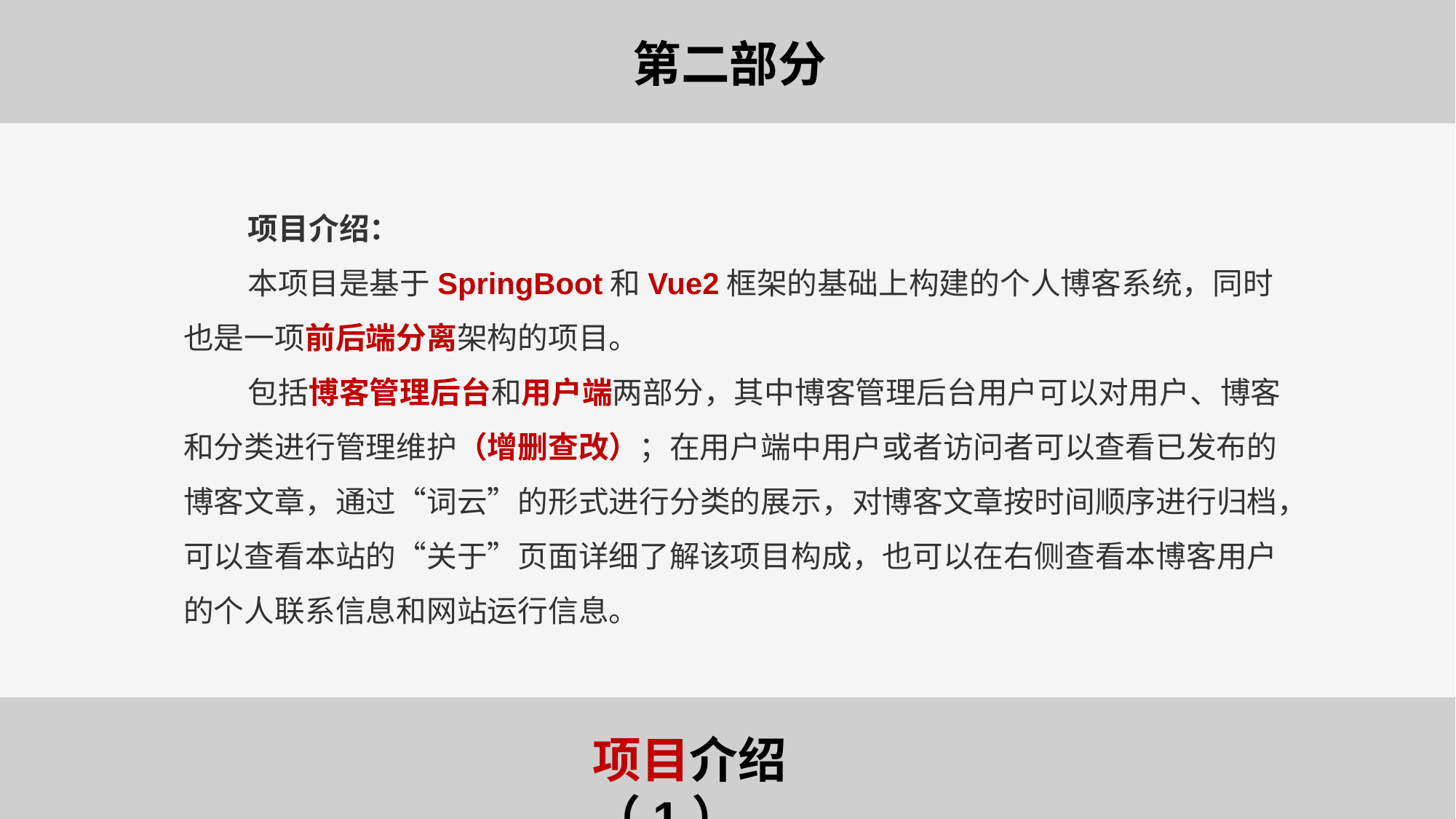

第二部分
项目介绍：
本项目是基于SpringBoot和Vue2框架的基础上构建的个人博客系统，同时也是一项前后端分离架构的项目。
包括博客管理后台和用户端两部分，其中博客管理后台用户可以对用户、博客和分类进行管理维护（增删查改）；在用户端中用户或者访问者可以查看已发布的博客文章，通过“词云”的形式进行分类的展示，对博客文章按时间顺序进行归档，可以查看本站的“关于”页面详细了解该项目构成，也可以在右侧查看本博客用户的个人联系信息和网站运行信息。

项目介绍（1）